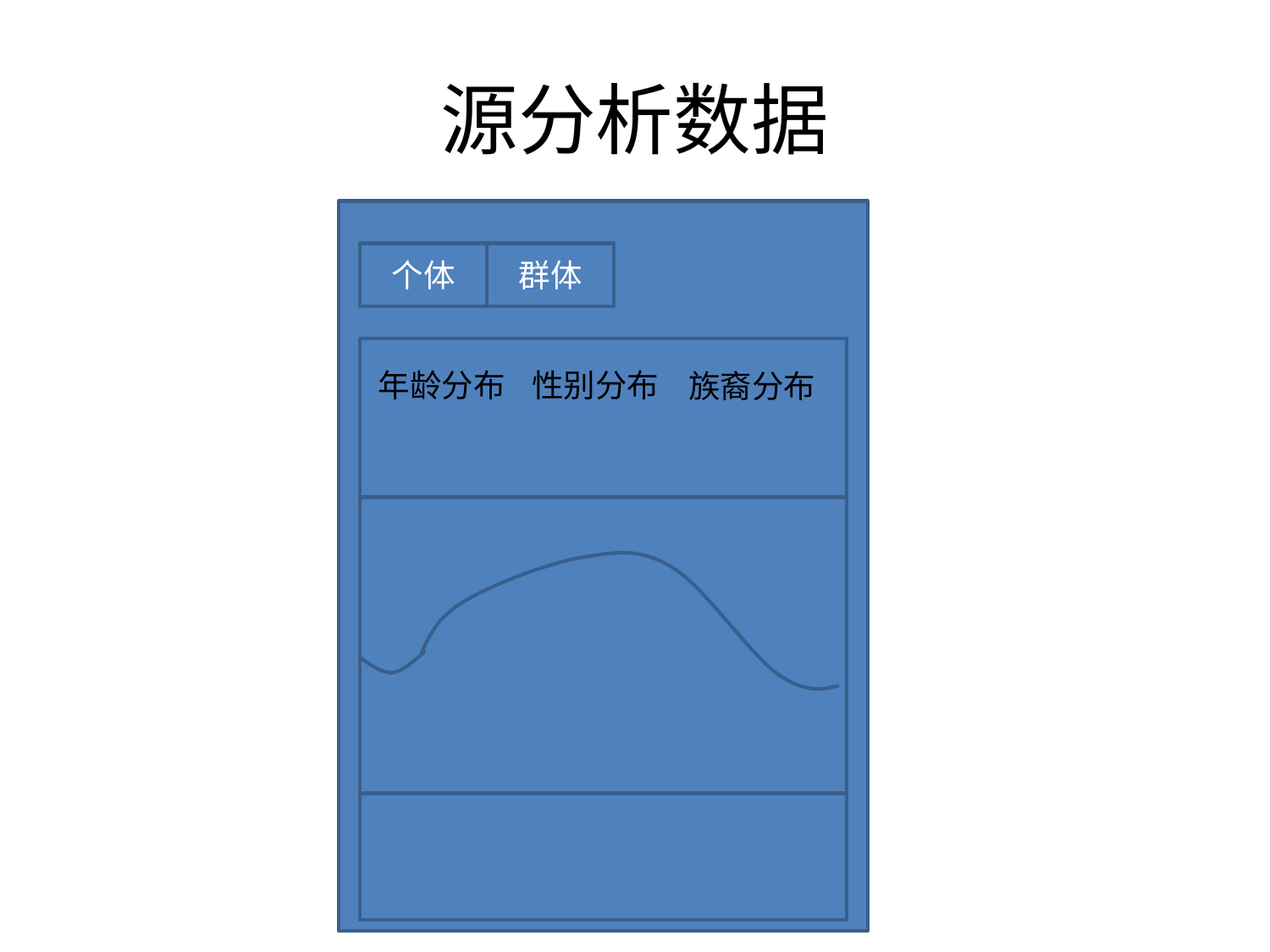

# 源分析数据

个体
群体

年龄分布
性别分布
族裔分布